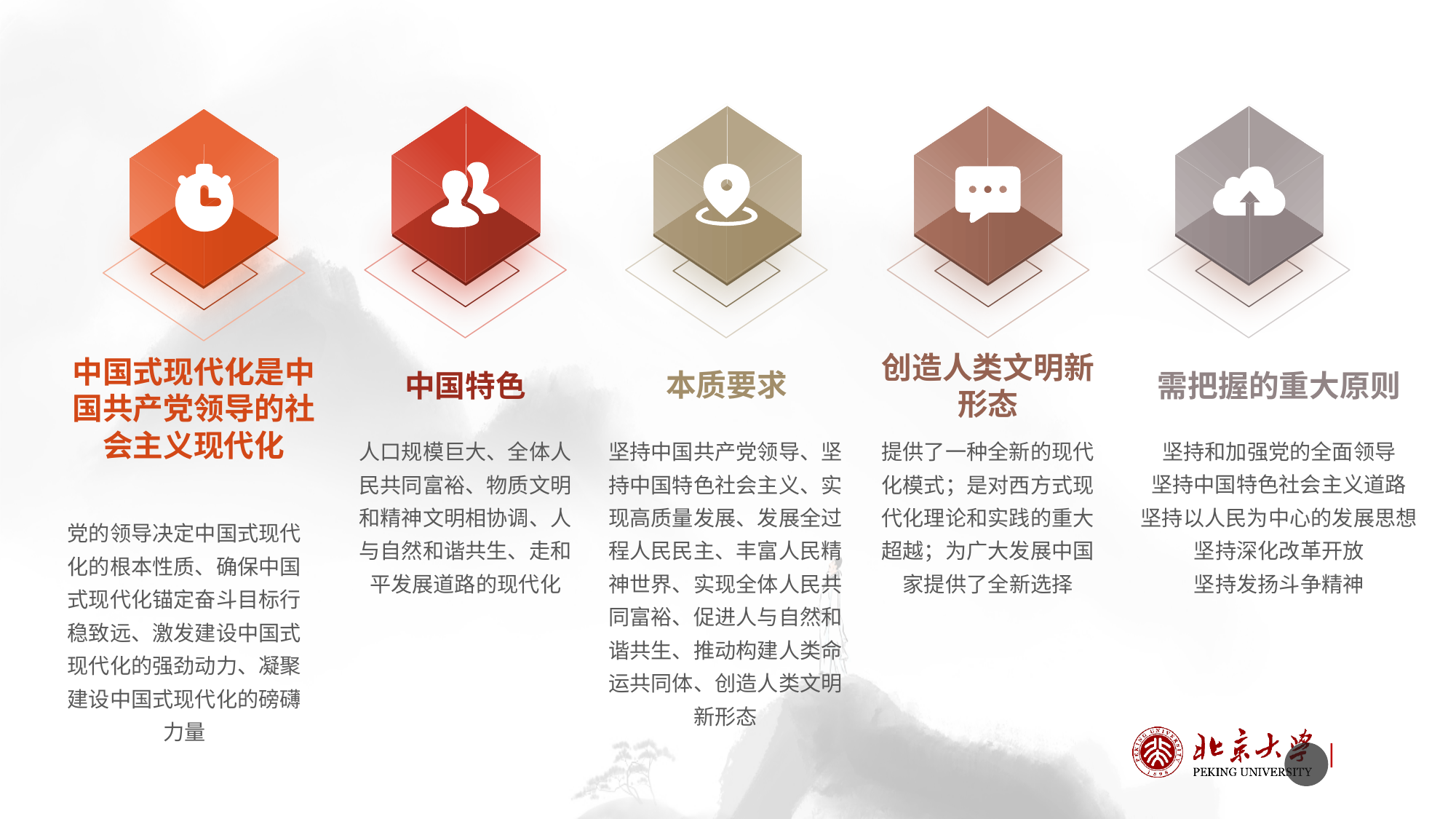

本质要求
需把握的重大原则
中国特色
创造人类文明新形态
中国式现代化是中国共产党领导的社会主义现代化
坚持和加强党的全面领导
坚持中国特色社会主义道路
坚持以人民为中心的发展思想
坚持深化改革开放
坚持发扬斗争精神
人口规模巨大、全体人民共同富裕、物质文明和精神文明相协调、人与自然和谐共生、走和平发展道路的现代化
提供了一种全新的现代化模式；是对西方式现代化理论和实践的重大超越；为广大发展中国家提供了全新选择
坚持中国共产党领导、坚持中国特色社会主义、实现高质量发展、发展全过程人民民主、丰富人民精神世界、实现全体人民共同富裕、促进人与自然和谐共生、推动构建人类命运共同体、创造人类文明新形态
党的领导决定中国式现代化的根本性质、确保中国式现代化锚定奋斗目标行稳致远、激发建设中国式
现代化的强劲动力、凝聚建设中国式现代化的磅礴力量
19